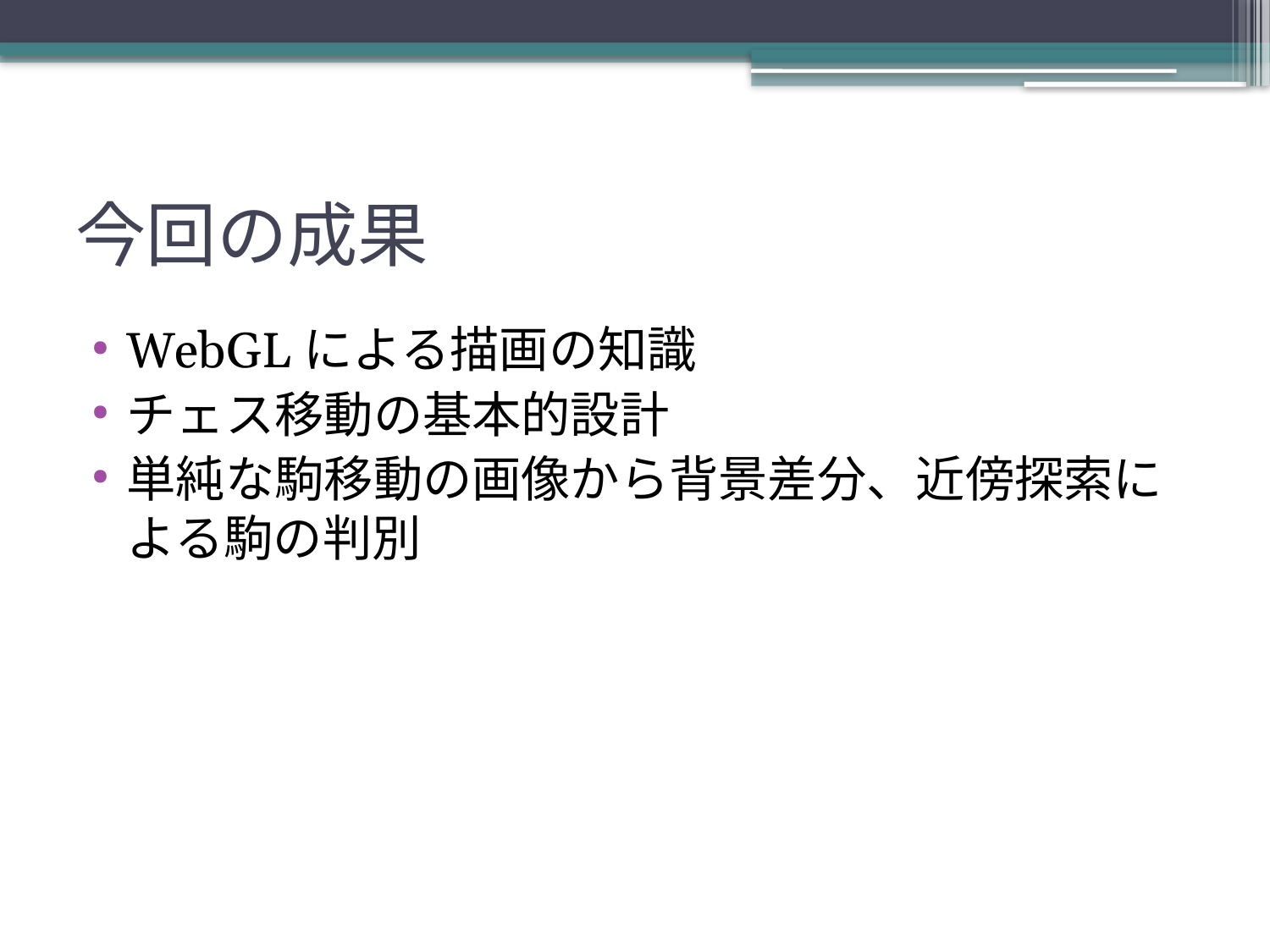

# 今回の成果
WebGLによる描画の知識
チェス移動の基本的設計
単純な駒移動の画像から背景差分、近傍探索による駒の判別